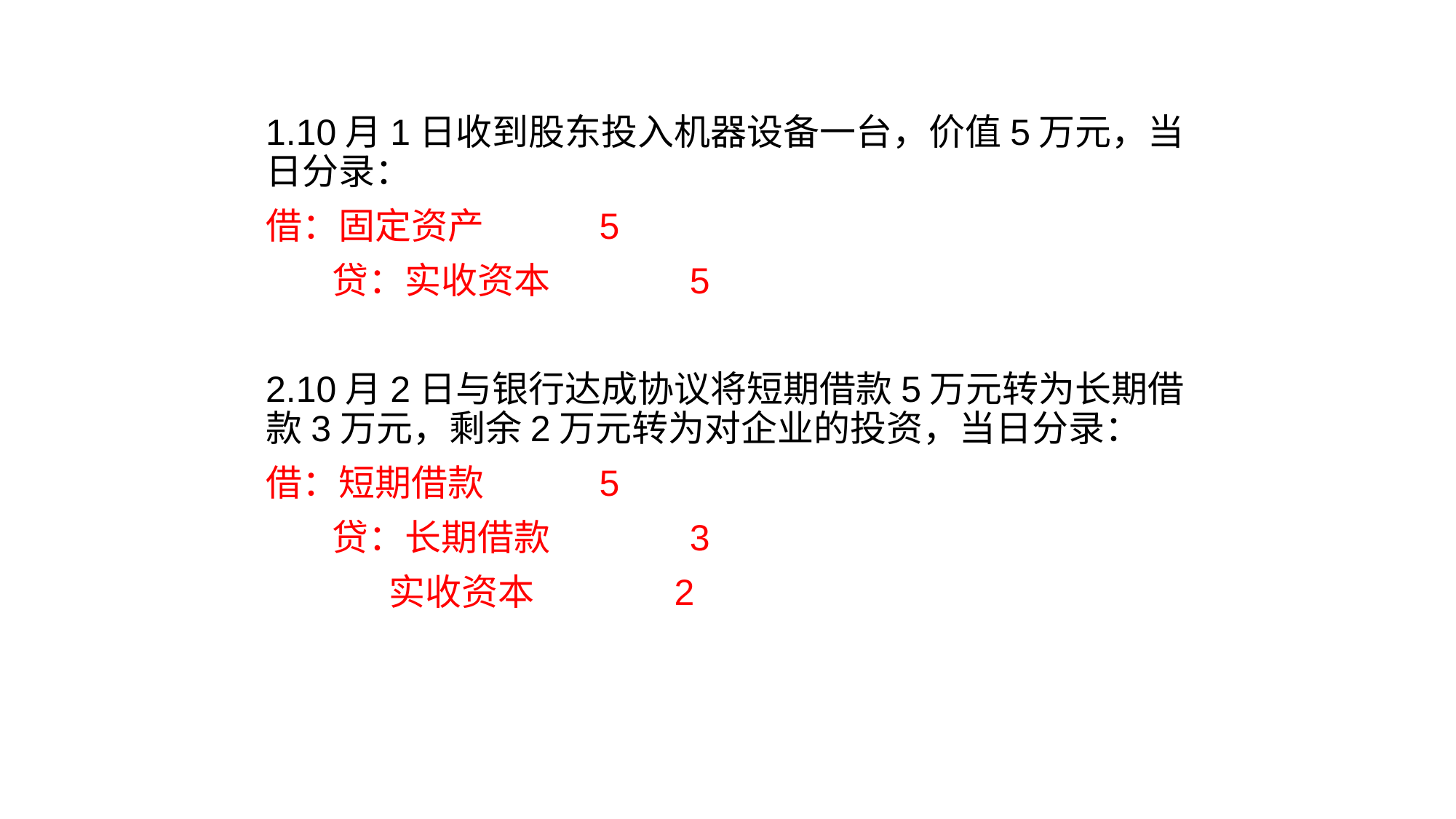

1.10月1日收到股东投入机器设备一台，价值5万元，当日分录：
借：固定资产             5
       贷：实收资本                5

2.10月2日与银行达成协议将短期借款5万元转为长期借款3万元，剩余2万元转为对企业的投资，当日分录：
借：短期借款             5
       贷：长期借款                3
              实收资本                2